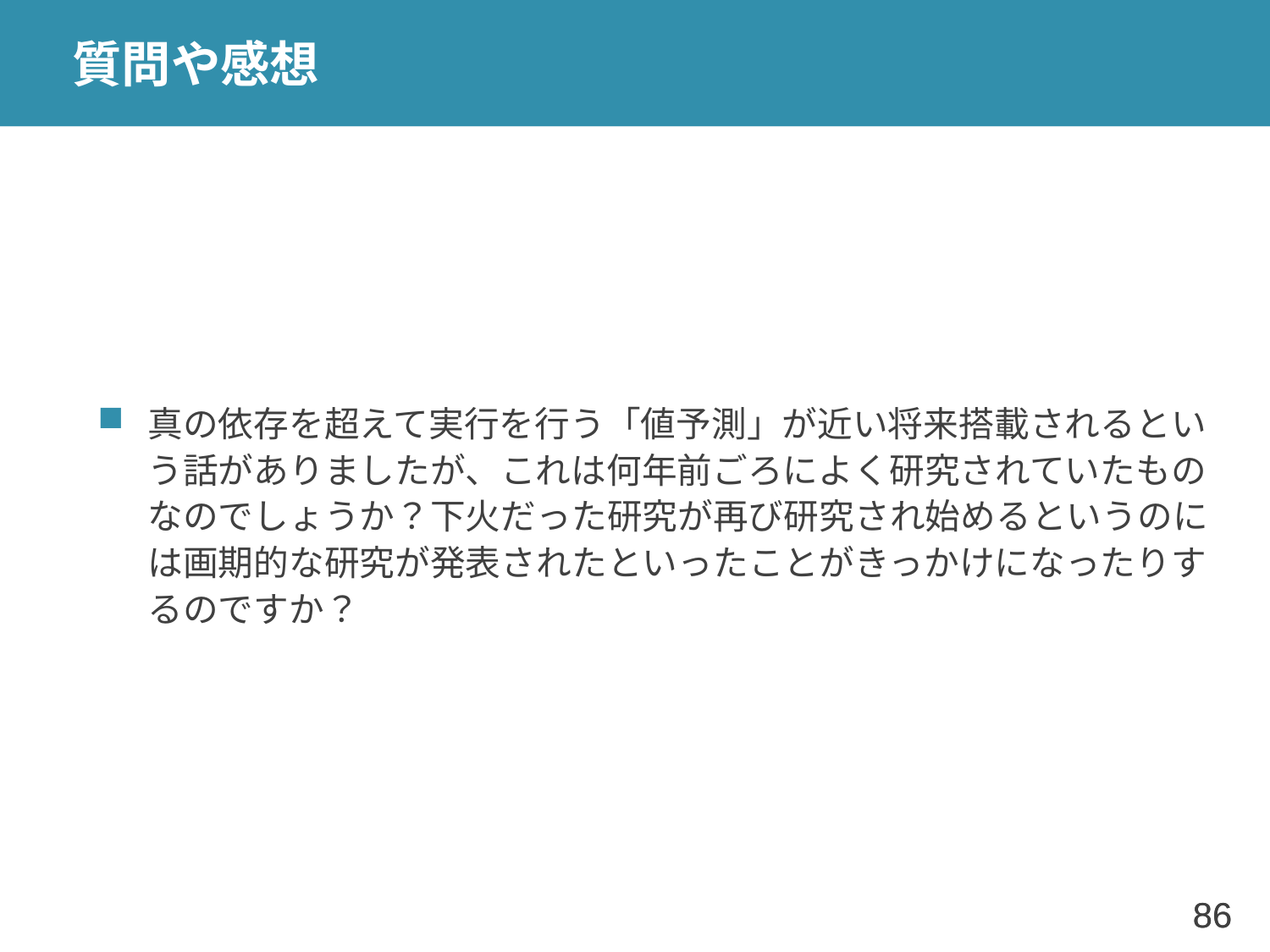

# 質問や感想
真の依存を超えて実行を行う「値予測」が近い将来搭載されるという話がありましたが、これは何年前ごろによく研究されていたものなのでしょうか？下火だった研究が再び研究され始めるというのには画期的な研究が発表されたといったことがきっかけになったりするのですか？